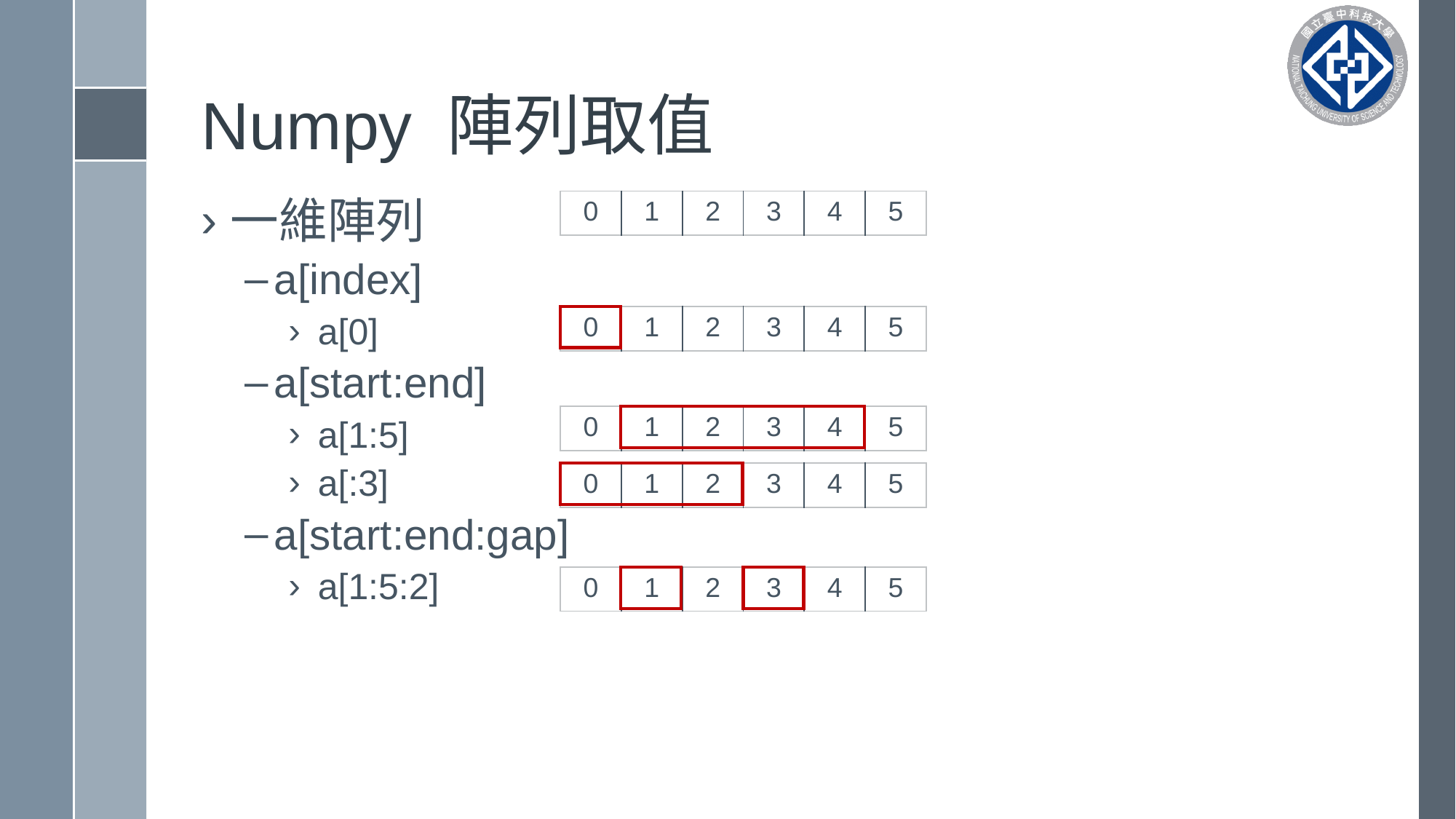

# Numpy 陣列取值
一維陣列
a[index]
a[0]
a[start:end]
a[1:5]
a[:3]
a[start:end:gap]
a[1:5:2]
| 0 | 1 | 2 | 3 | 4 | 5 |
| --- | --- | --- | --- | --- | --- |
| 0 | 1 | 2 | 3 | 4 | 5 |
| --- | --- | --- | --- | --- | --- |

| 0 | 1 | 2 | 3 | 4 | 5 |
| --- | --- | --- | --- | --- | --- |

| 0 | 1 | 2 | 3 | 4 | 5 |
| --- | --- | --- | --- | --- | --- |

| 0 | 1 | 2 | 3 | 4 | 5 |
| --- | --- | --- | --- | --- | --- |